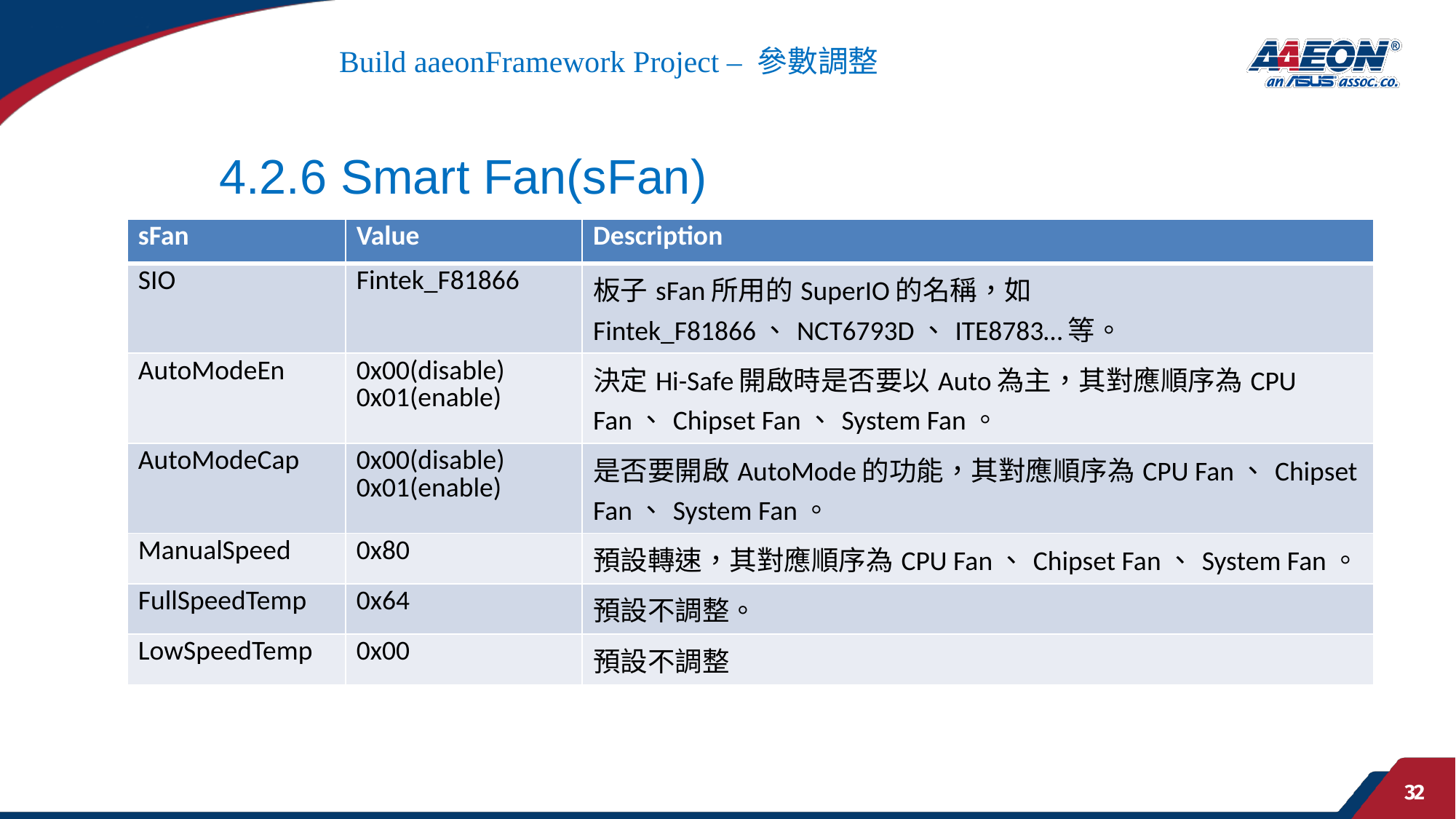

# Build aaeonFramework Project – 參數調整
4.2.6 Smart Fan(sFan)

| sFan | Value | Description |
| --- | --- | --- |
| SIO | Fintek\_F81866 | 板子sFan所用的SuperIO的名稱，如Fintek\_F81866、NCT6793D、ITE8783…等。 |
| AutoModeEn | 0x00(disable) 0x01(enable) | 決定Hi-Safe開啟時是否要以Auto為主，其對應順序為CPU Fan、Chipset Fan、System Fan。 |
| AutoModeCap | 0x00(disable) 0x01(enable) | 是否要開啟AutoMode的功能，其對應順序為CPU Fan、Chipset Fan、System Fan。 |
| ManualSpeed | 0x80 | 預設轉速，其對應順序為CPU Fan、Chipset Fan、System Fan。 |
| FullSpeedTemp | 0x64 | 預設不調整。 |
| LowSpeedTemp | 0x00 | 預設不調整 |
32